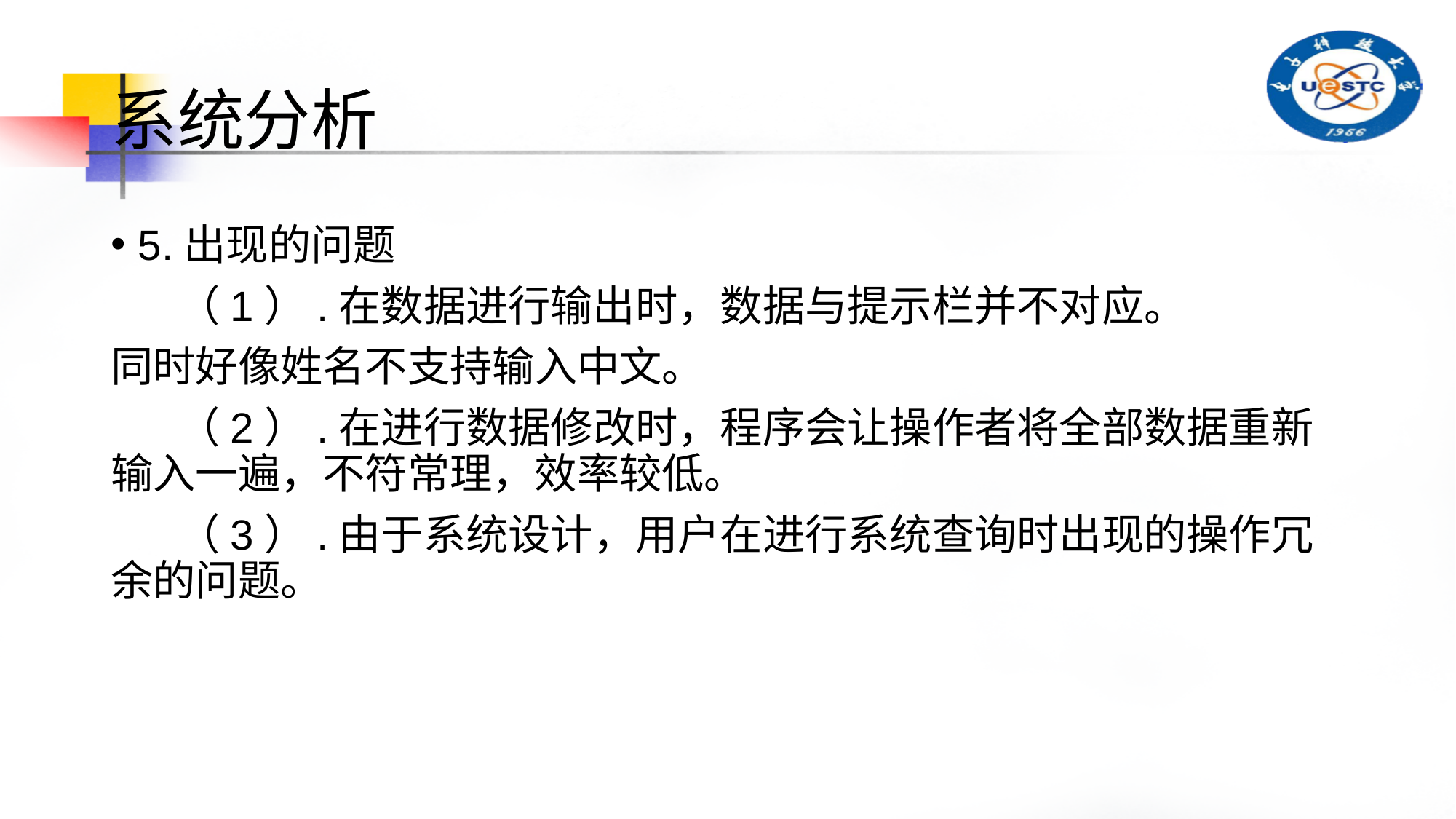

# 系统分析
5.出现的问题
      （1）.在数据进行输出时，数据与提示栏并不对应。
同时好像姓名不支持输入中文。
      （2）.在进行数据修改时，程序会让操作者将全部数据重新输入一遍，不符常理，效率较低。
      （3）.由于系统设计，用户在进行系统查询时出现的操作冗余的问题。